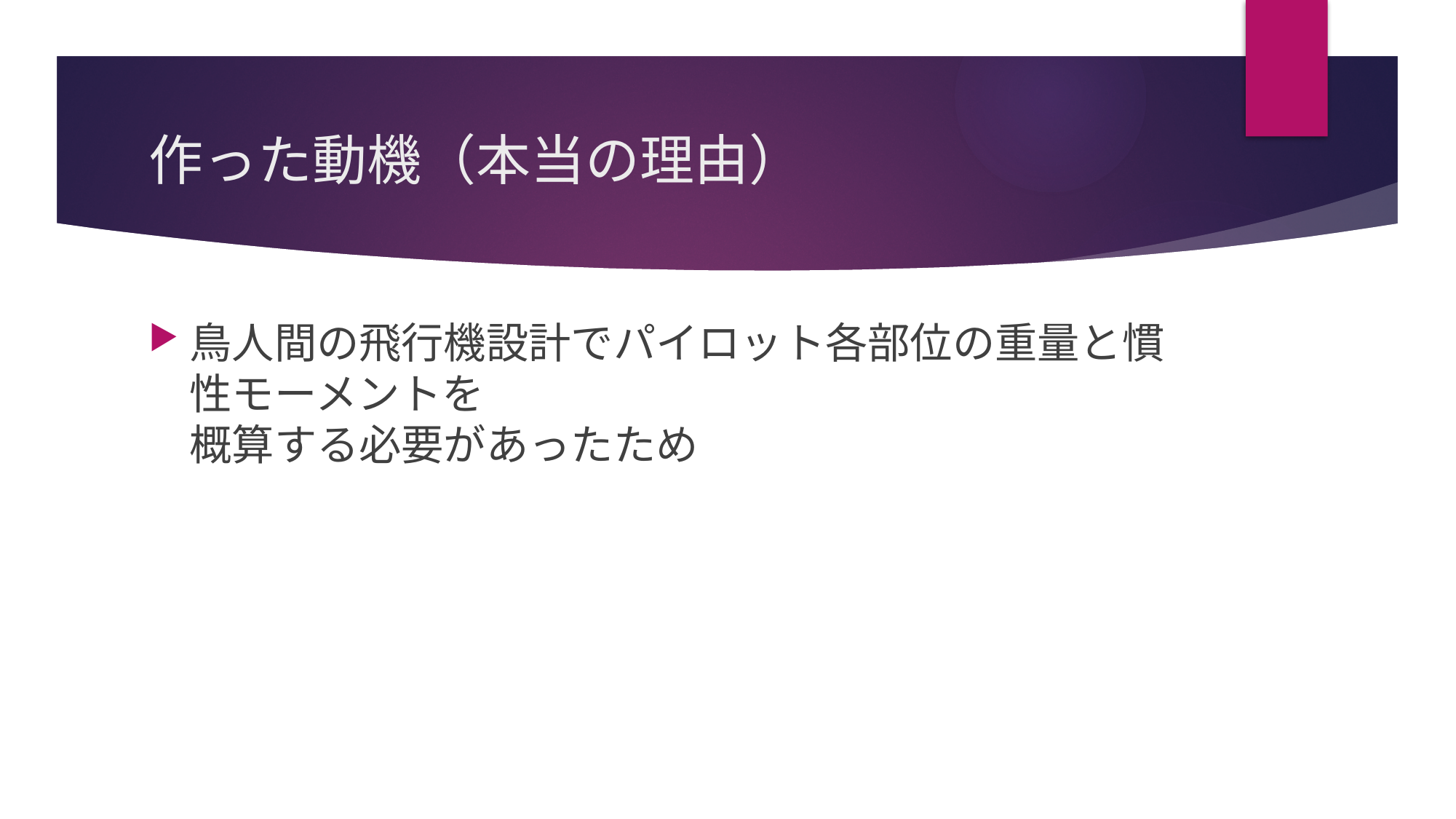

# 作った動機（本当の理由）
鳥人間の飛行機設計でパイロット各部位の重量と慣性モーメントを
概算する必要があったため